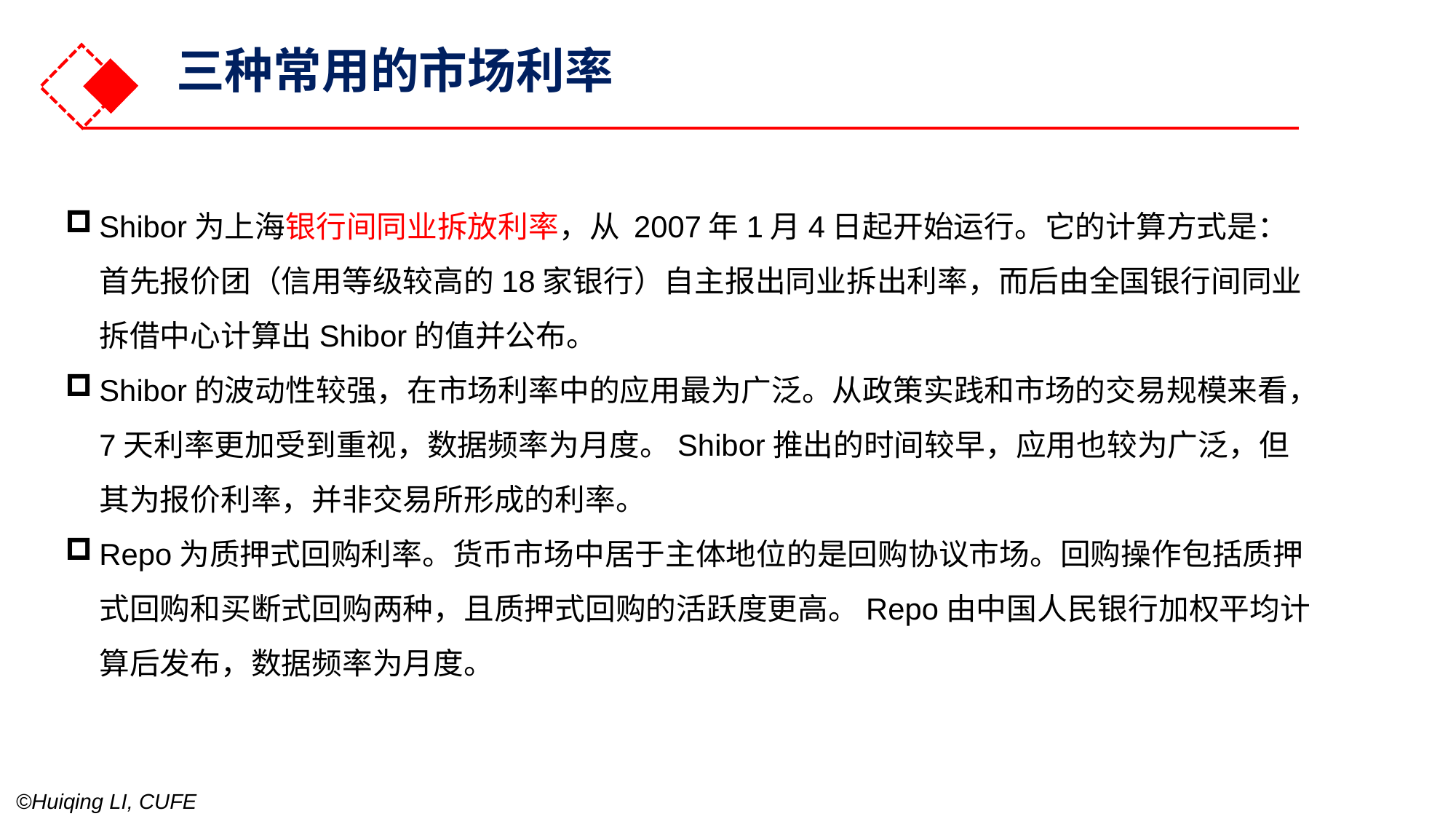

三种常用的市场利率

Shibor为上海银行间同业拆放利率，从 2007年1月4日起开始运行。它的计算方式是：首先报价团（信用等级较高的18家银行）自主报出同业拆出利率，而后由全国银行间同业拆借中心计算出Shibor的值并公布。
Shibor的波动性较强，在市场利率中的应用最为广泛。从政策实践和市场的交易规模来看，7天利率更加受到重视，数据频率为月度。Shibor推出的时间较早，应用也较为广泛，但其为报价利率，并非交易所形成的利率。
Repo为质押式回购利率。货币市场中居于主体地位的是回购协议市场。回购操作包括质押式回购和买断式回购两种，且质押式回购的活跃度更高。Repo由中国人民银行加权平均计算后发布，数据频率为月度。